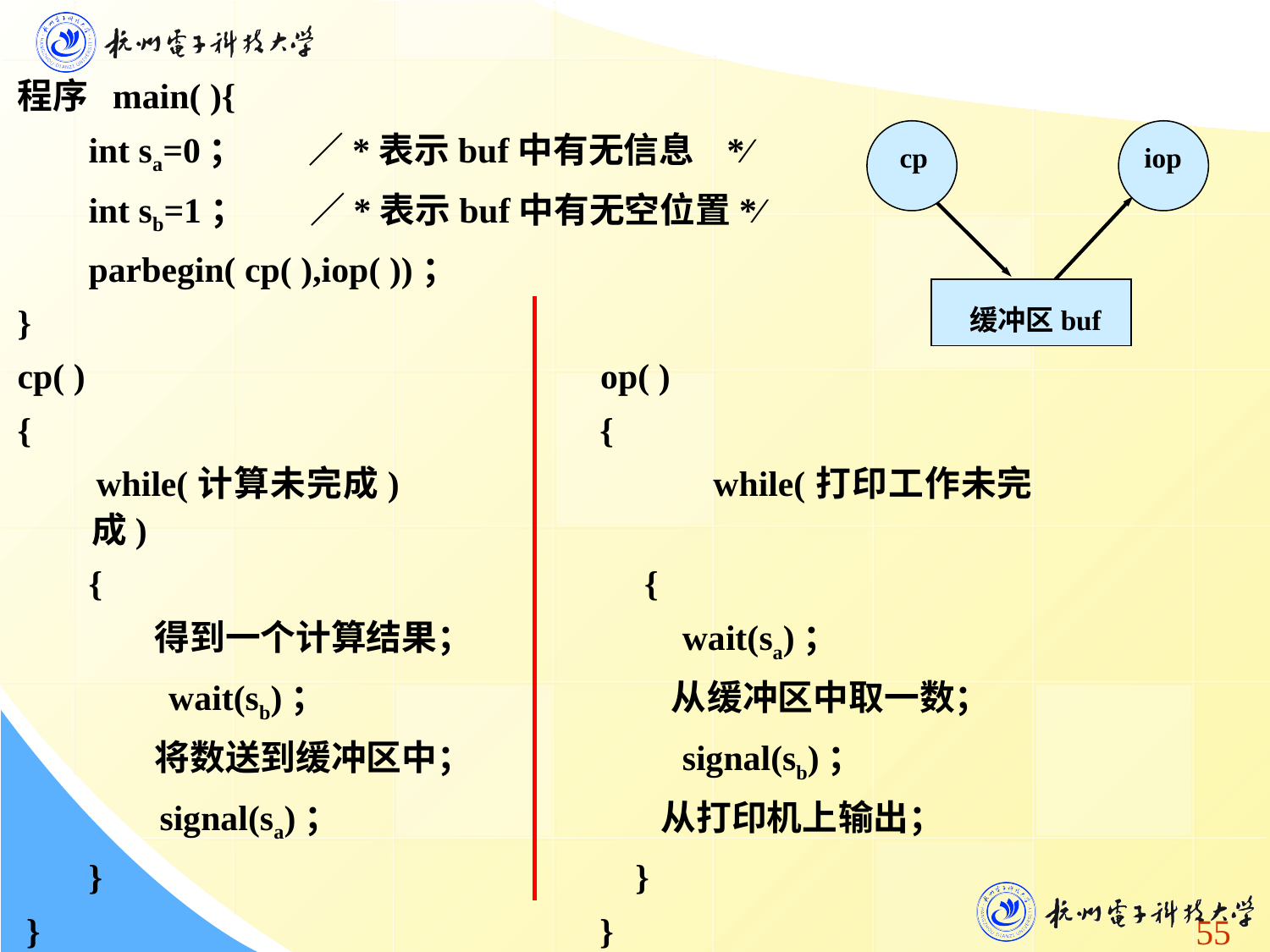

程序  main( ){
        int sa=0；        ∕*表示buf中有无信息   *∕
        int sb=1；        ∕*表示buf中有无空位置*∕
        parbegin( cp( ),iop( ))；
}
cp( )                                                          op( )
{                                                                {
        while(计算未完成)                                while(打印工作未完成)
        {                                                             {
                得到一个计算结果；                         wait(sa)；
                 wait(sb)；                                           从缓冲区中取一数；
                将数送到缓冲区中；                         signal(sb)；
                signal(sa)；                                        从打印机上输出；
        }                                                            }
 }                                                               }
 cp
iop

   缓冲区buf
55